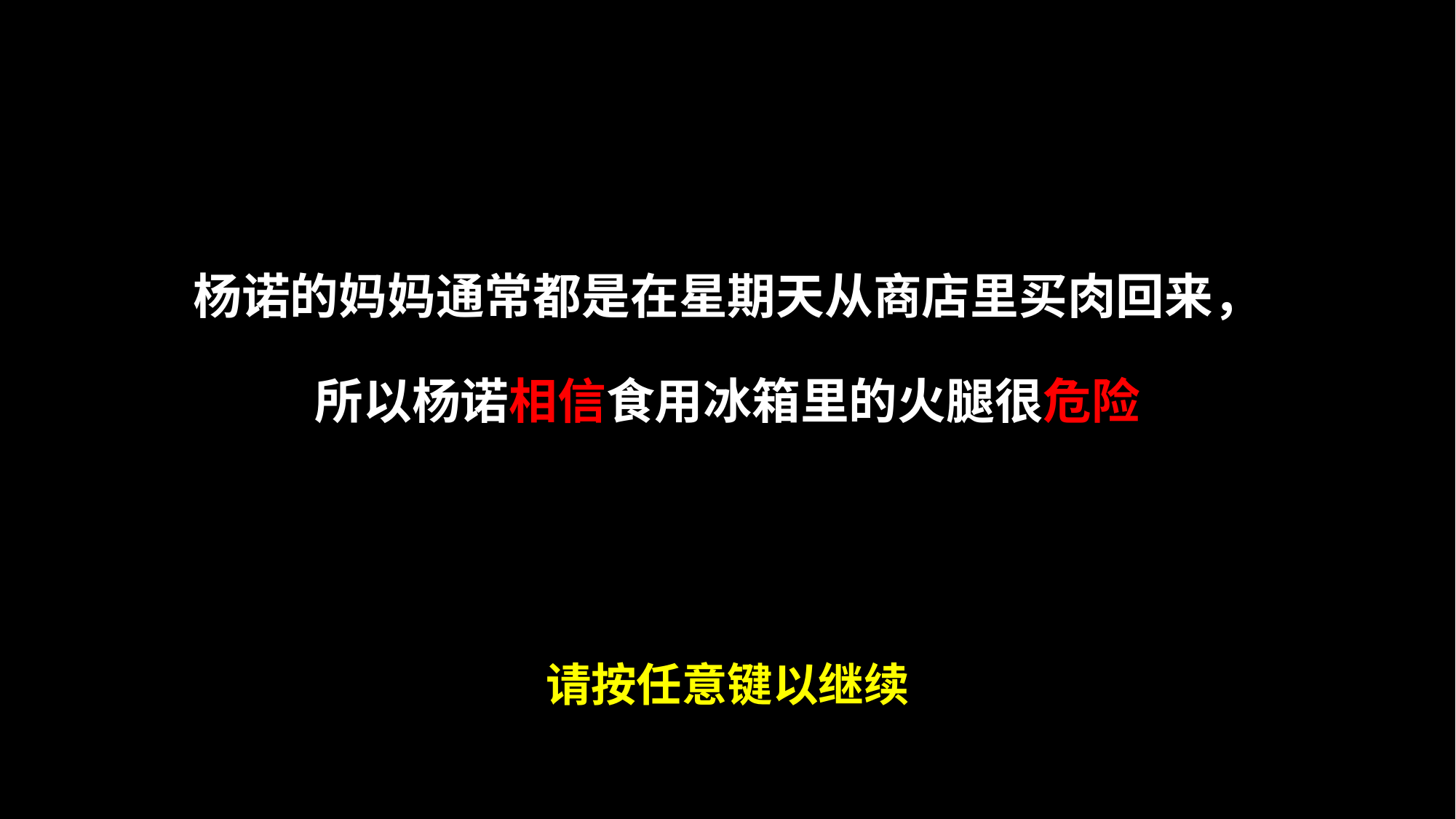

# 杨诺的妈妈通常都是在星期天从商店里买肉回来， 所以杨诺相信食用冰箱里的火腿很危险
请按任意键以继续